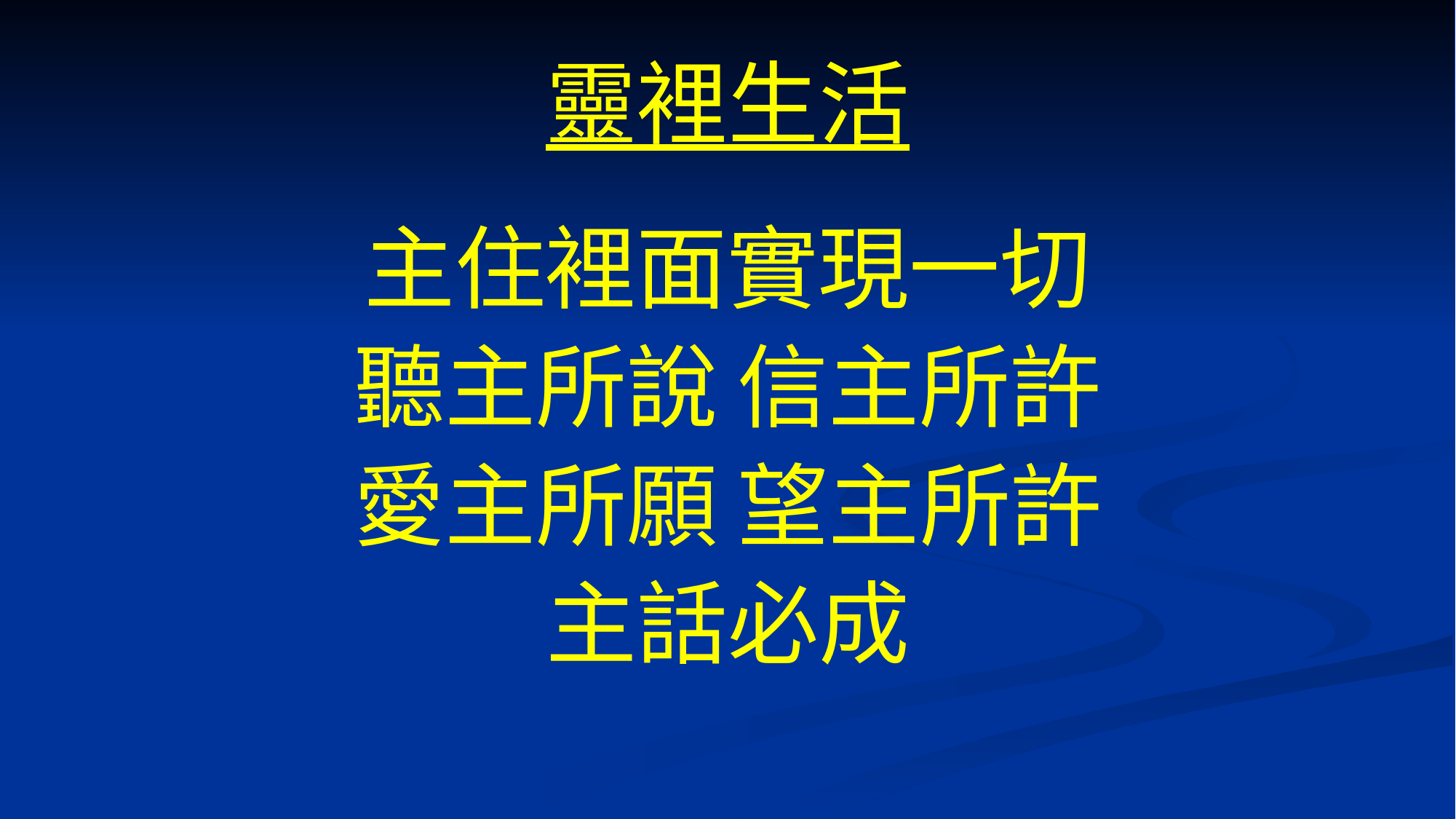

# 靈裡生活
主住裡面實現一切
聽主所說 信主所許
愛主所願 望主所許
主話必成